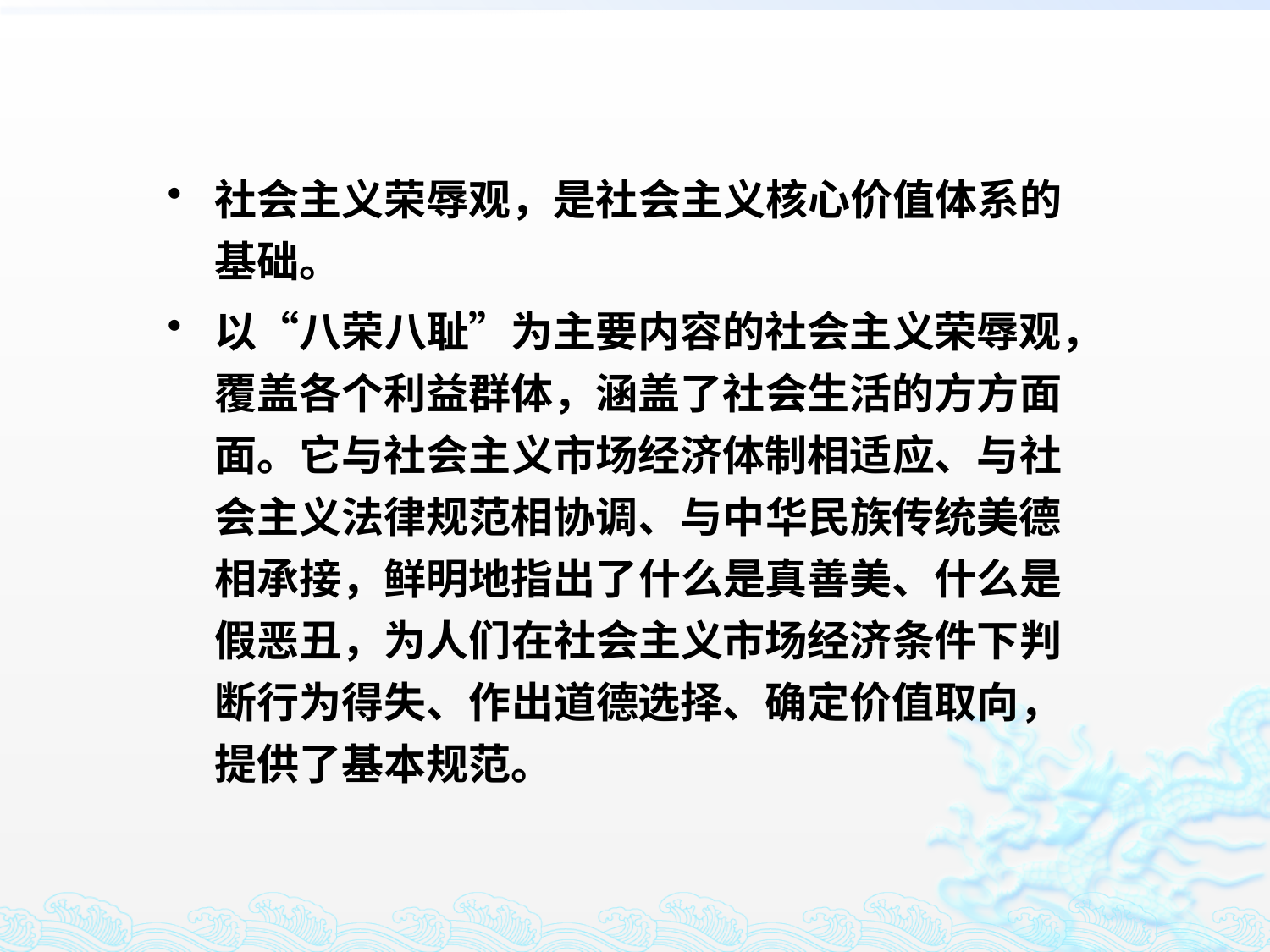

社会主义荣辱观，是社会主义核心价值体系的基础。
以“八荣八耻”为主要内容的社会主义荣辱观，覆盖各个利益群体，涵盖了社会生活的方方面面。它与社会主义市场经济体制相适应、与社会主义法律规范相协调、与中华民族传统美德相承接，鲜明地指出了什么是真善美、什么是假恶丑，为人们在社会主义市场经济条件下判断行为得失、作出道德选择、确定价值取向，提供了基本规范。